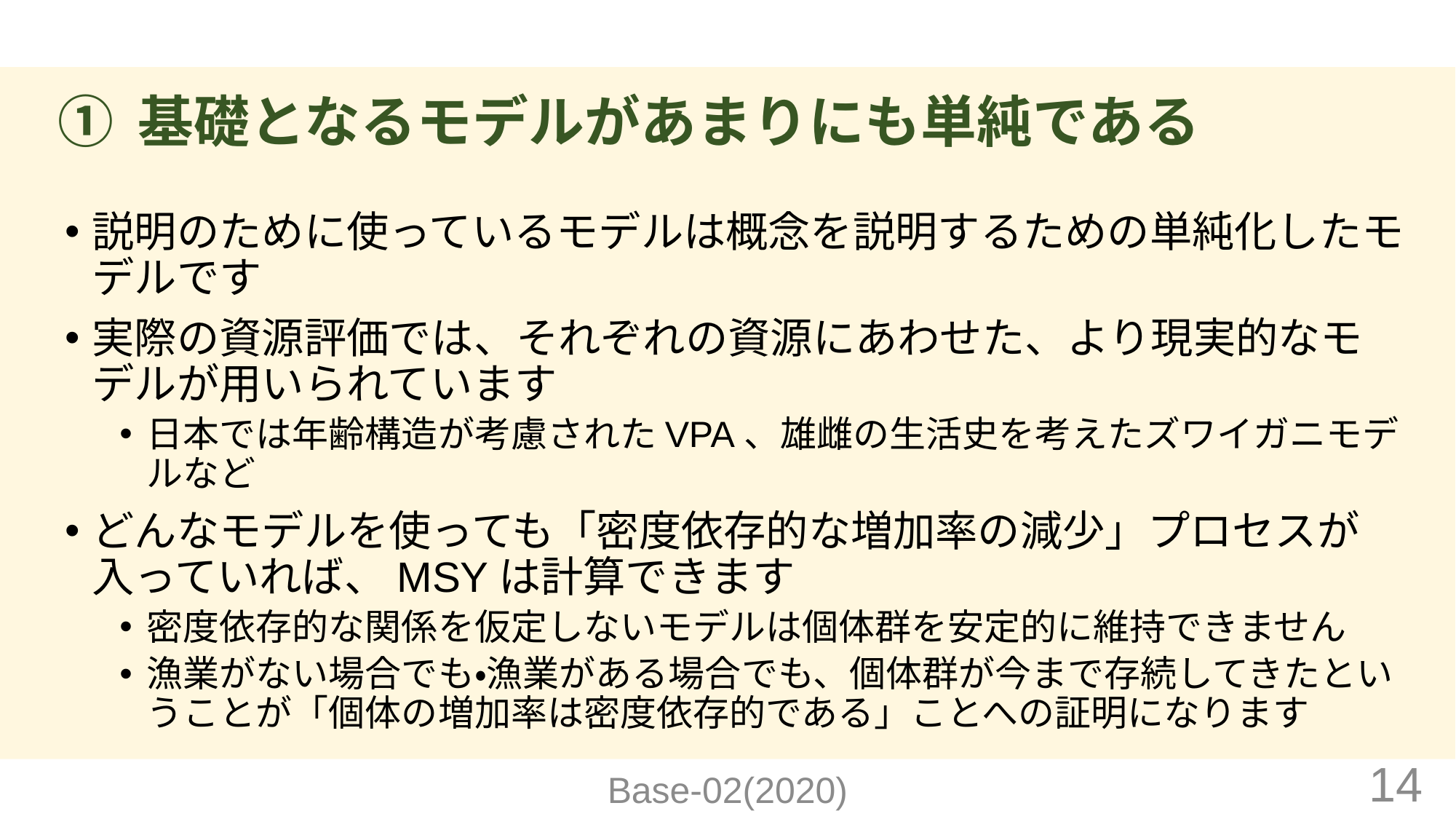

① 基礎となるモデルがあまりにも単純である
説明のために使っているモデルは概念を説明するための単純化したモデルです
実際の資源評価では、それぞれの資源にあわせた、より現実的なモデルが用いられています
日本では年齢構造が考慮されたVPA、雄雌の生活史を考えたズワイガニモデルなど
どんなモデルを使っても「密度依存的な増加率の減少」プロセスが入っていれば、MSYは計算できます
密度依存的な関係を仮定しないモデルは個体群を安定的に維持できません
漁業がない場合でも・漁業がある場合でも、個体群が今まで存続してきたということが「個体の増加率は密度依存的である」ことへの証明になります
Base-02(2020)
14